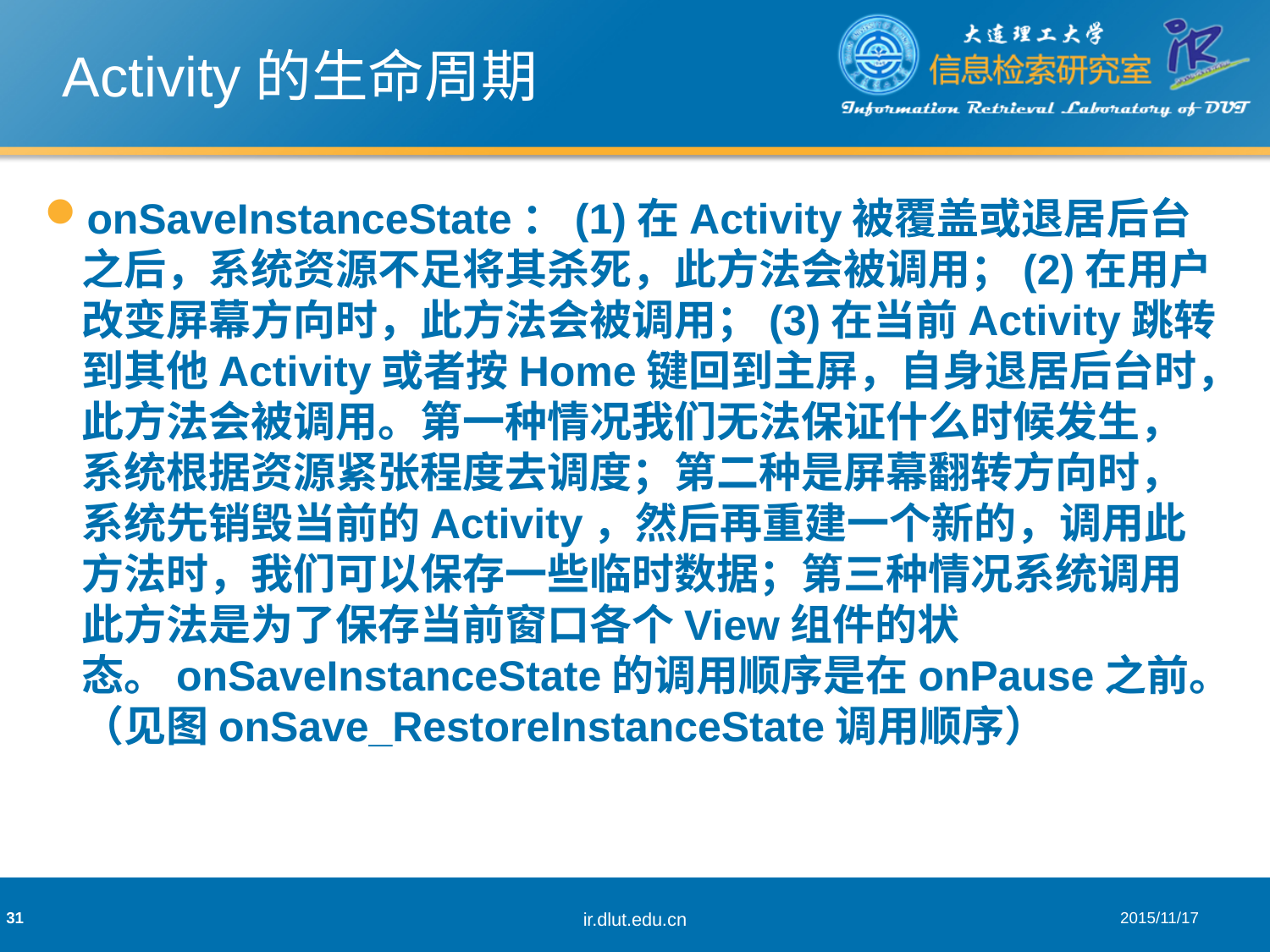

# Activity的生命周期
onSaveInstanceState：(1)在Activity被覆盖或退居后台之后，系统资源不足将其杀死，此方法会被调用；(2)在用户改变屏幕方向时，此方法会被调用；(3)在当前Activity跳转到其他Activity或者按Home键回到主屏，自身退居后台时，此方法会被调用。第一种情况我们无法保证什么时候发生，系统根据资源紧张程度去调度；第二种是屏幕翻转方向时，系统先销毁当前的Activity，然后再重建一个新的，调用此方法时，我们可以保存一些临时数据；第三种情况系统调用此方法是为了保存当前窗口各个View组件的状态。onSaveInstanceState的调用顺序是在onPause之前。（见图onSave_RestoreInstanceState调用顺序）